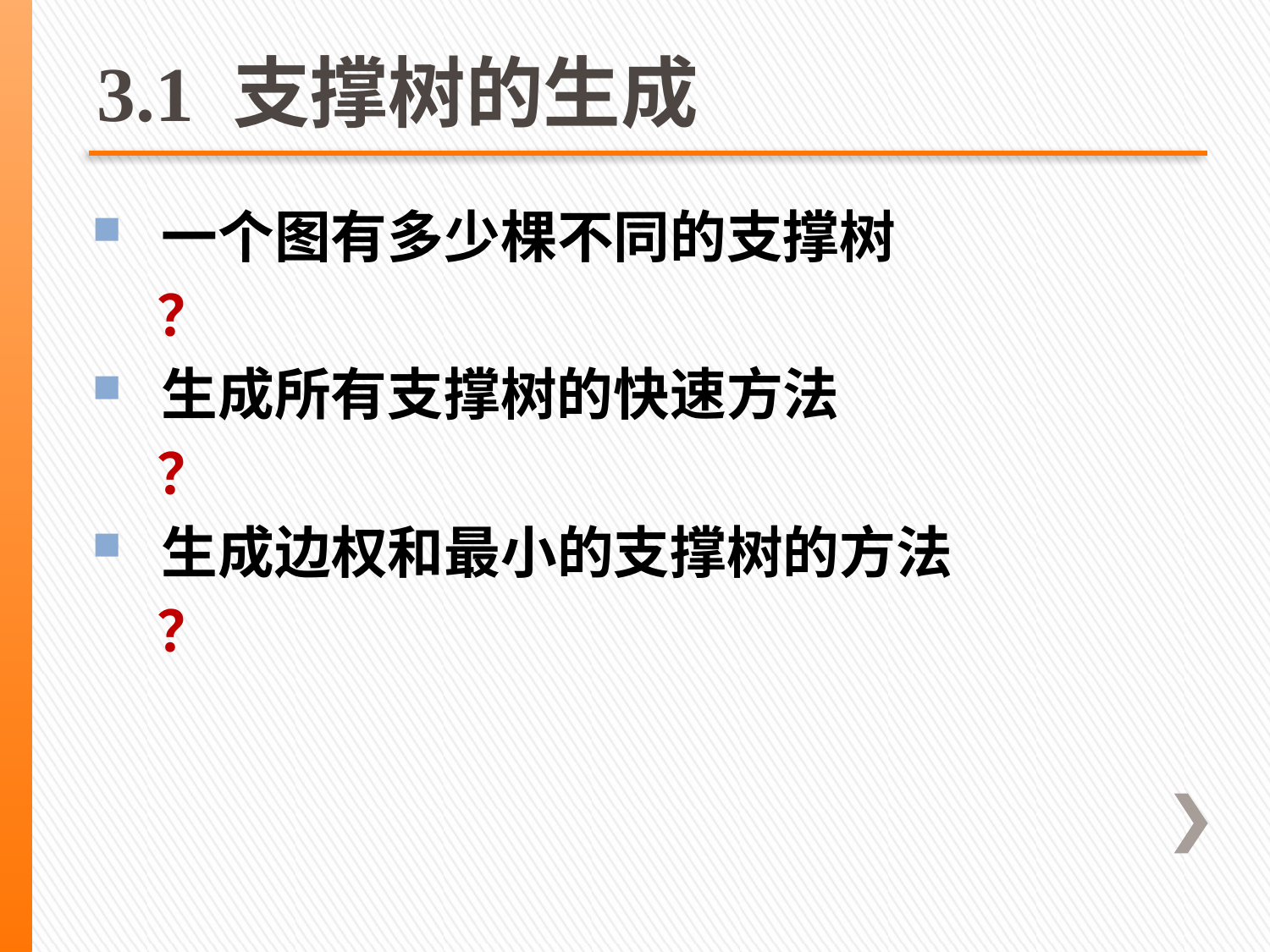

# 3.1 支撑树的生成
  一个图有多少棵不同的支撑树
    ？
  生成所有支撑树的快速方法
    ？
  生成边权和最小的支撑树的方法
    ？